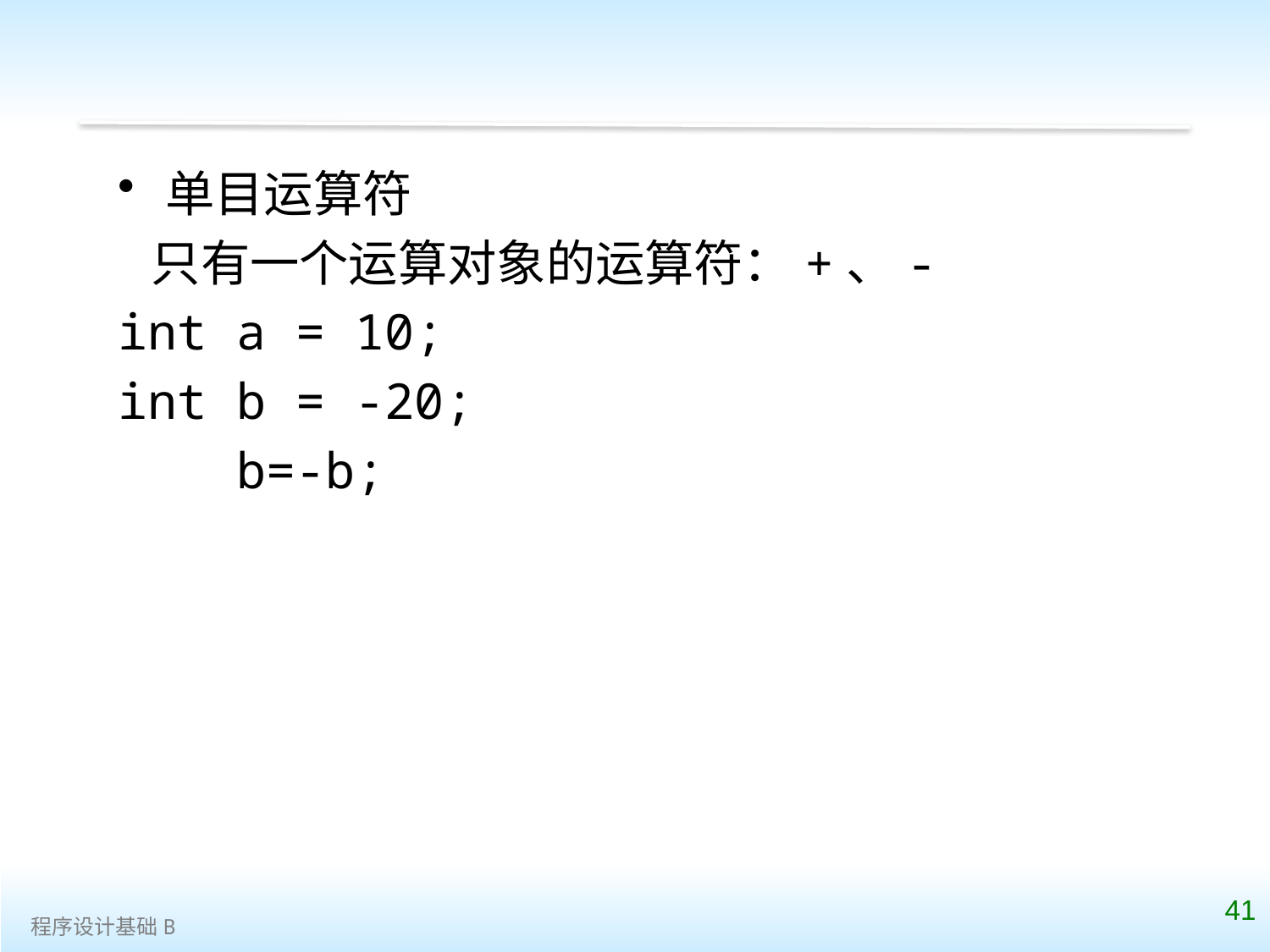

单目运算符
  只有一个运算对象的运算符：+、-
int a = 10;
int b = -20;
    b=-b;

41